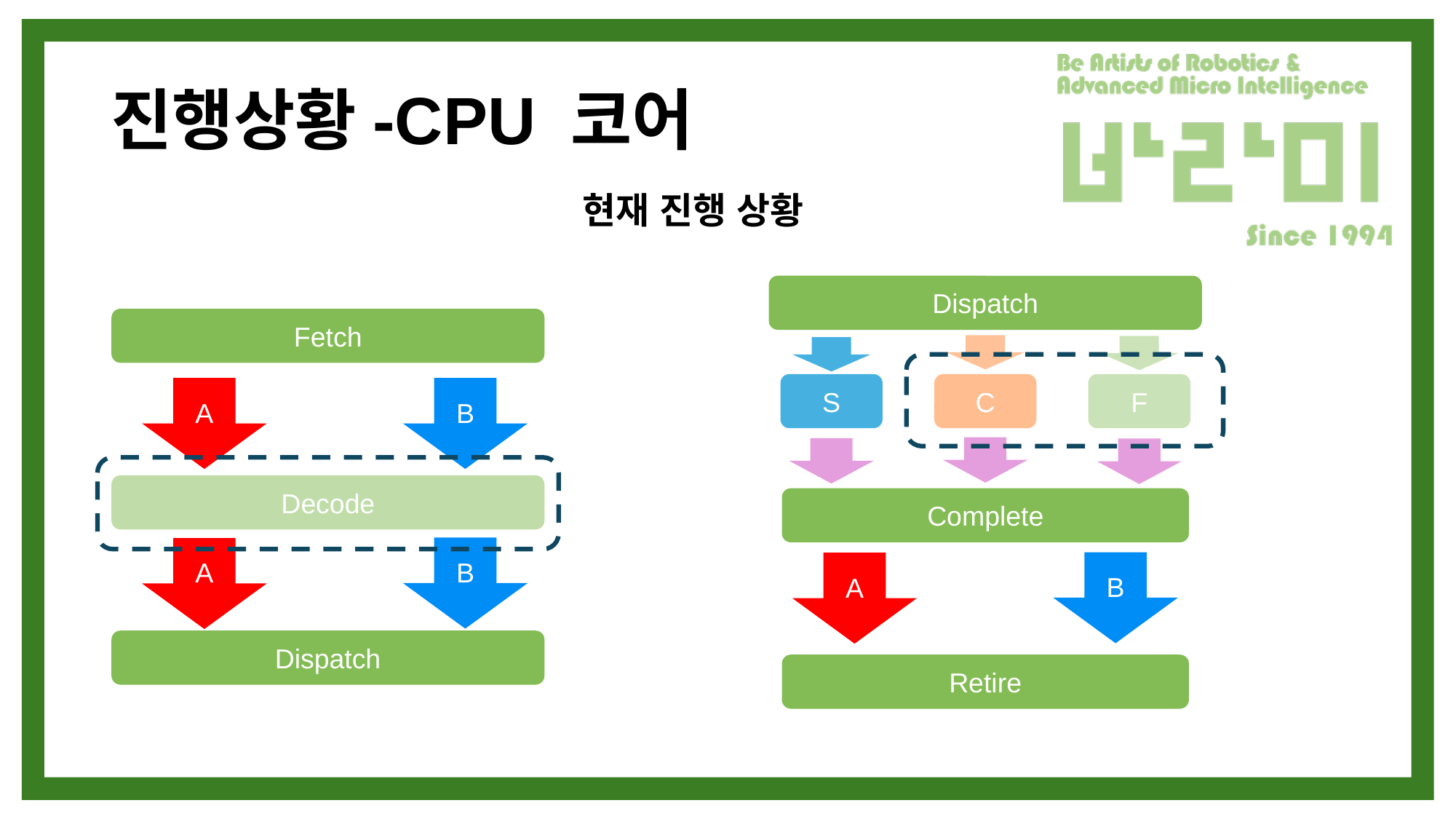

# 진행상황-CPU 코어
현재 진행 상황
Dispatch
Fetch

S
C
F

A
B

Decode
Complete
B
A
B
A
Dispatch
Retire